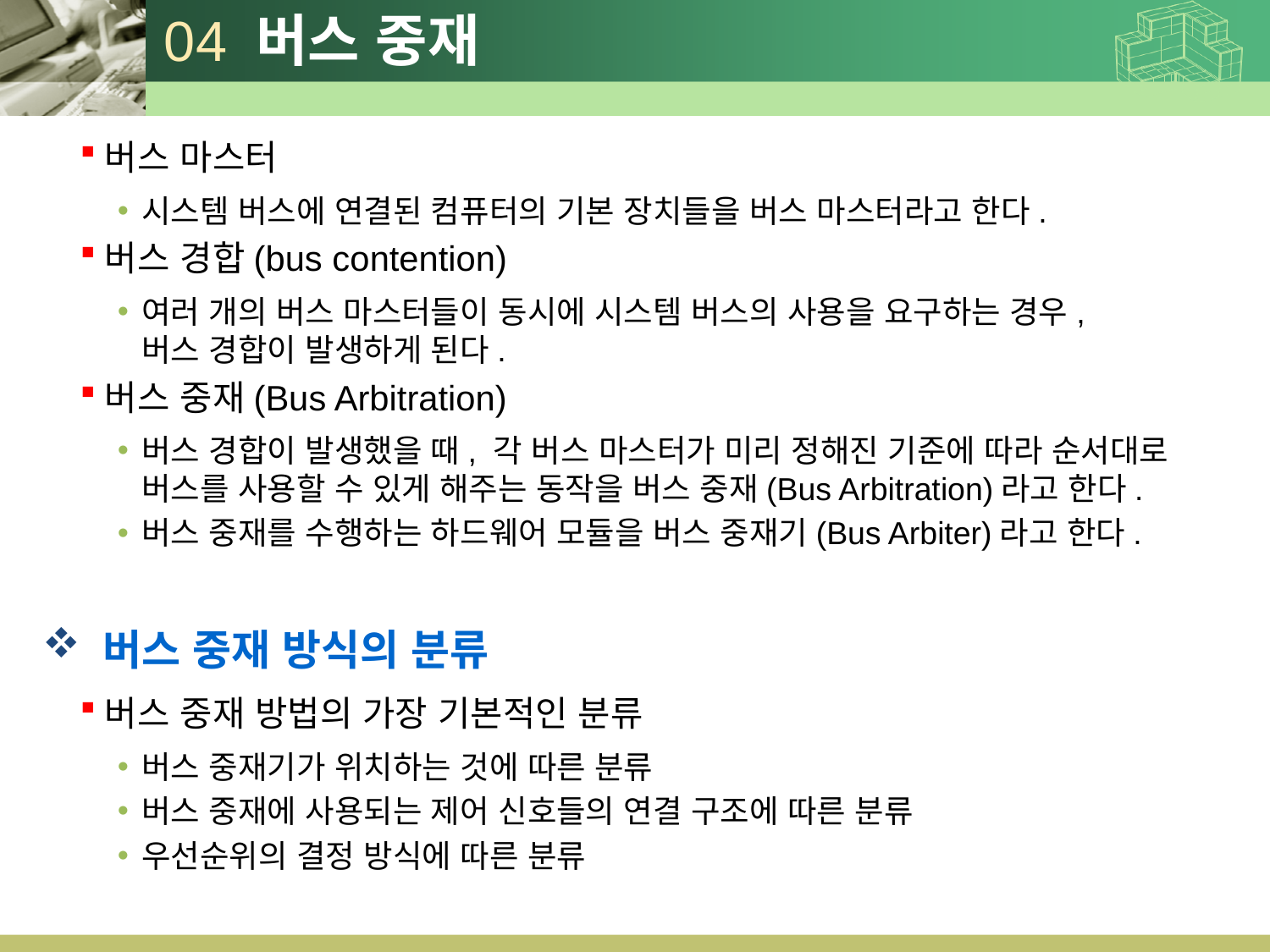

# 04 버스 중재
버스 마스터
시스템 버스에 연결된 컴퓨터의 기본 장치들을 버스 마스터라고 한다.
버스 경합(bus contention)
여러 개의 버스 마스터들이 동시에 시스템 버스의 사용을 요구하는 경우,
버스 경합이 발생하게 된다.
버스 중재(Bus Arbitration)
버스 경합이 발생했을 때, 각 버스 마스터가 미리 정해진 기준에 따라 순서대로 버스를 사용할 수 있게 해주는 동작을 버스 중재(Bus Arbitration)라고 한다.
버스 중재를 수행하는 하드웨어 모듈을 버스 중재기(Bus Arbiter)라고 한다.

 버스 중재 방식의 분류
버스 중재 방법의 가장 기본적인 분류
버스 중재기가 위치하는 것에 따른 분류
버스 중재에 사용되는 제어 신호들의 연결 구조에 따른 분류
우선순위의 결정 방식에 따른 분류